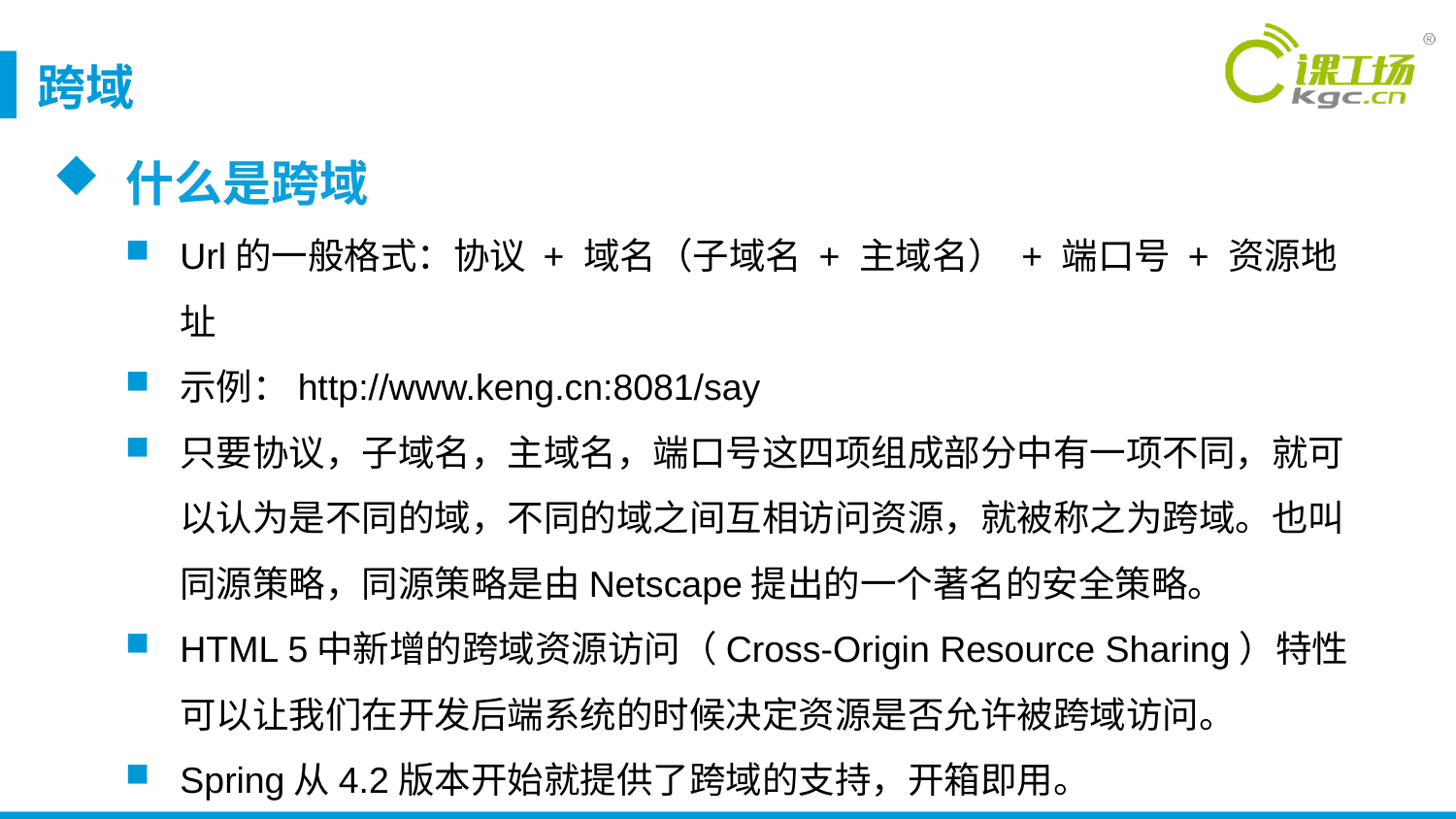

# 跨域
什么是跨域
Url的一般格式：协议 + 域名（子域名 + 主域名） + 端口号 + 资源地址
示例：http://www.keng.cn:8081/say
只要协议，子域名，主域名，端口号这四项组成部分中有一项不同，就可以认为是不同的域，不同的域之间互相访问资源，就被称之为跨域。也叫同源策略，同源策略是由Netscape提出的一个著名的安全策略。
HTML 5中新增的跨域资源访问（Cross-Origin Resource Sharing）特性可以让我们在开发后端系统的时候决定资源是否允许被跨域访问。
Spring从4.2版本开始就提供了跨域的支持，开箱即用。